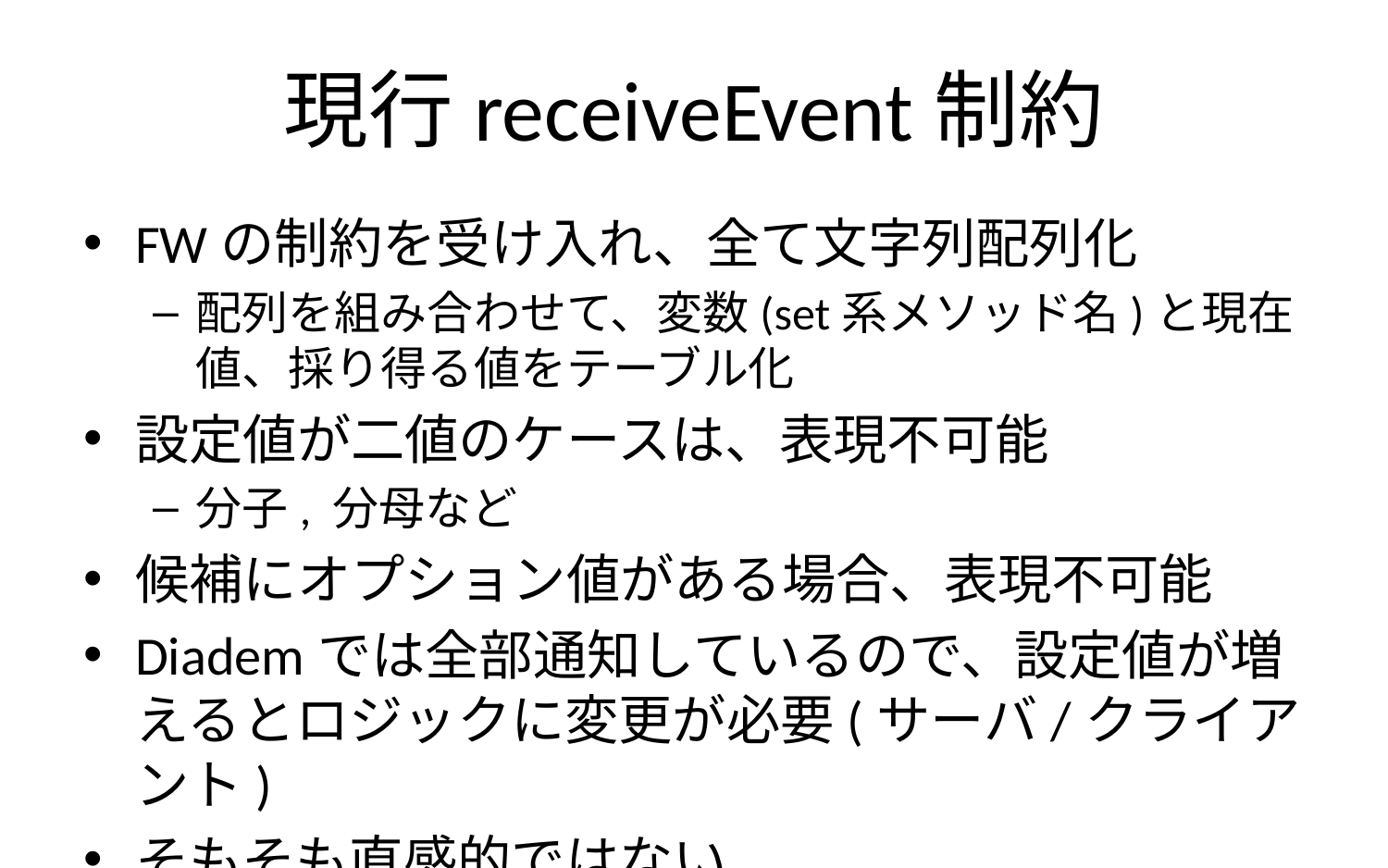

# 現行receiveEvent制約
FWの制約を受け入れ、全て文字列配列化
配列を組み合わせて、変数(set系メソッド名)と現在値、採り得る値をテーブル化
設定値が二値のケースは、表現不可能
分子, 分母など
候補にオプション値がある場合、表現不可能
Diademでは全部通知しているので、設定値が増えるとロジックに変更が必要(サーバ/クライアント)
そもそも直感的ではない